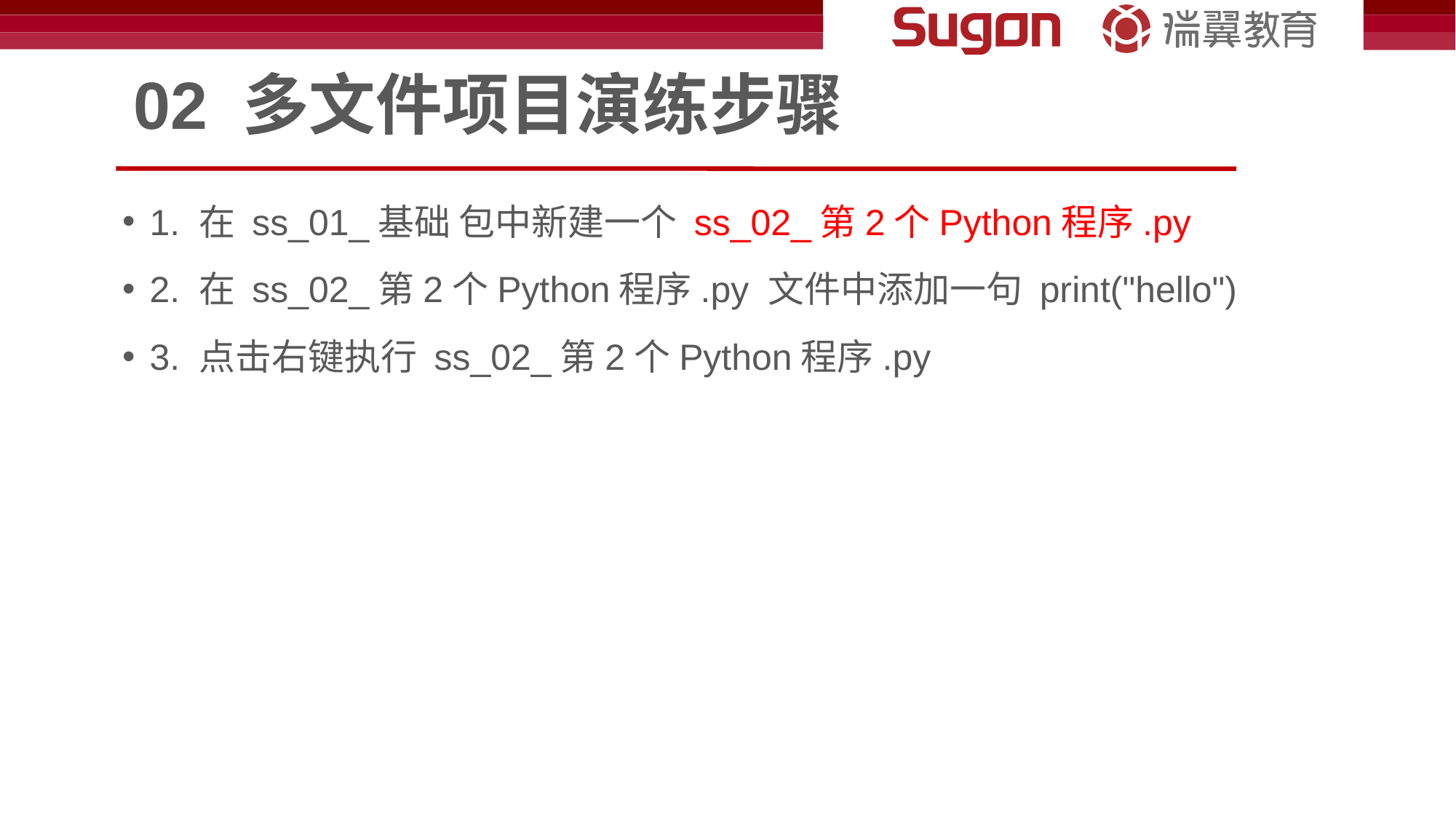

# 02 多文件项目演练步骤
1. 在 ss_01_基础 包中新建一个 ss_02_第2个Python程序.py
2. 在 ss_02_第2个Python程序.py 文件中添加一句 print("hello")
3. 点击右键执行 ss_02_第2个Python程序.py